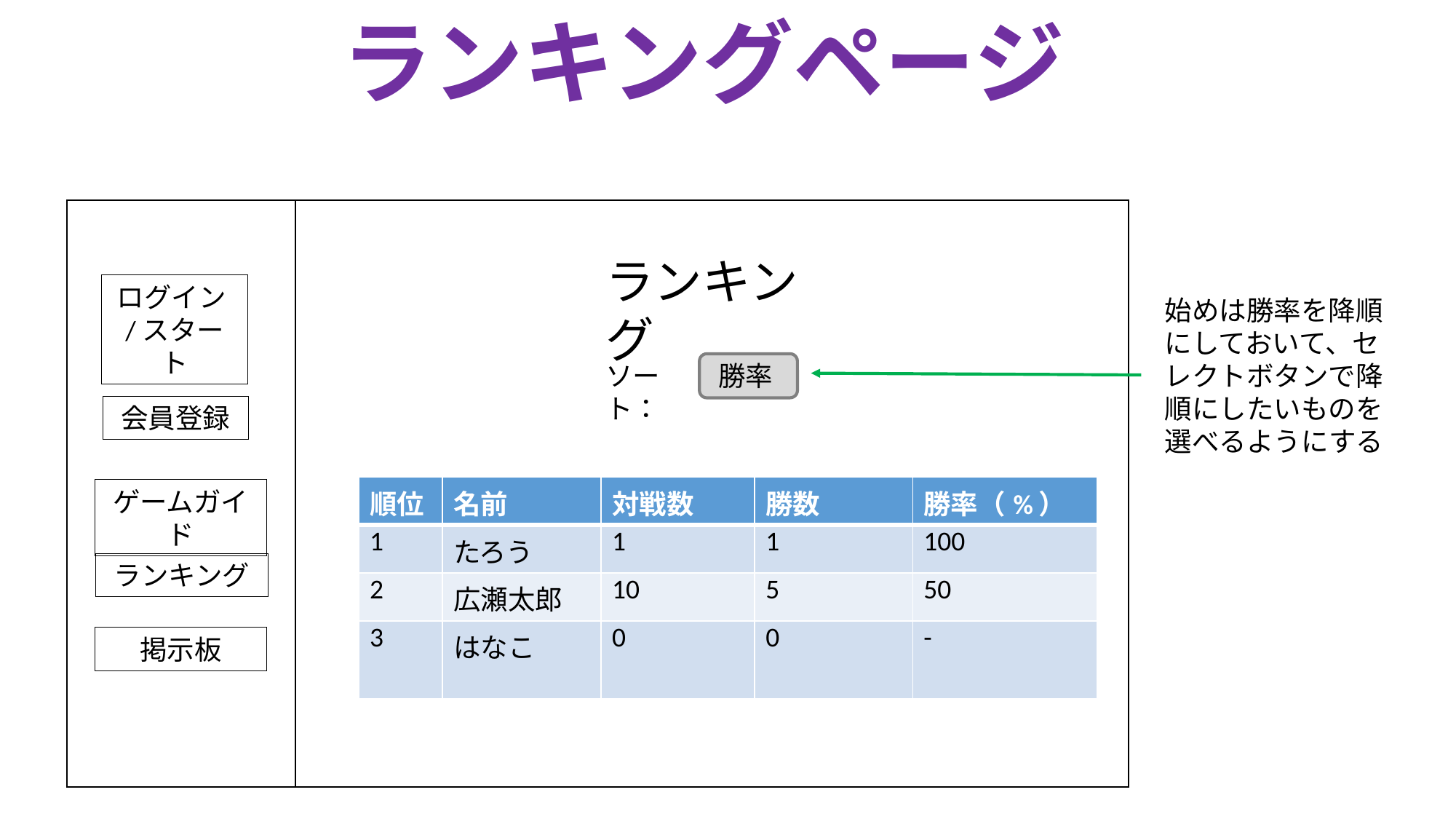

ランキングページ

ランキング
ログイン/スタート
始めは勝率を降順にしておいて、セレクトボタンで降順にしたいものを選べるようにする
ソート：

勝率
会員登録
| 順位 | 名前 | 対戦数 | 勝数 | 勝率（%） |
| --- | --- | --- | --- | --- |
| 1 | たろう | 1 | 1 | 100 |
| 2 | 広瀬太郎 | 10 | 5 | 50 |
| 3 | はなこ | 0 | 0 | - |
ゲームガイド
ランキング
掲示板